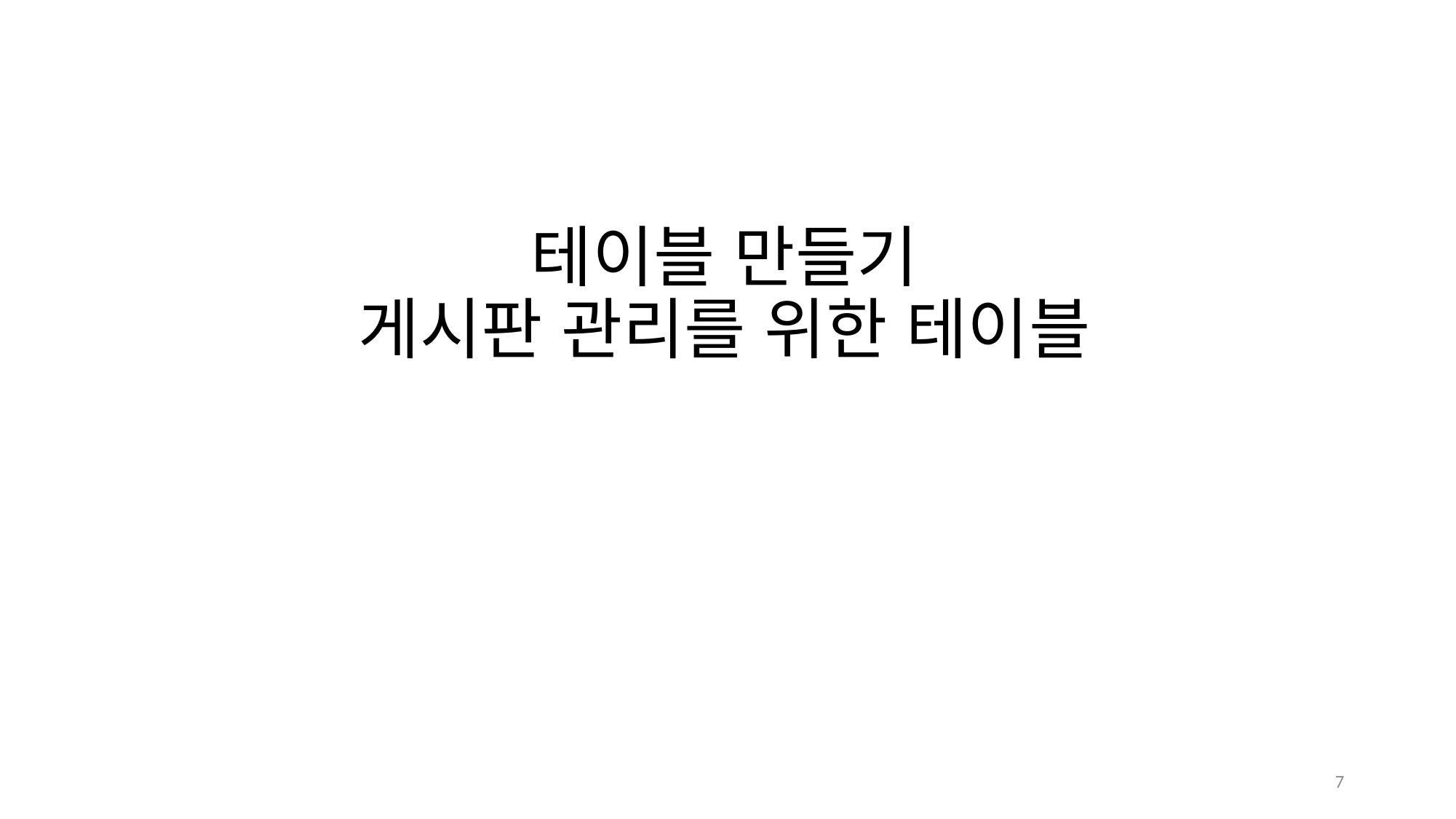

# 테이블 만들기 게시판 관리를 위한 테이블
7